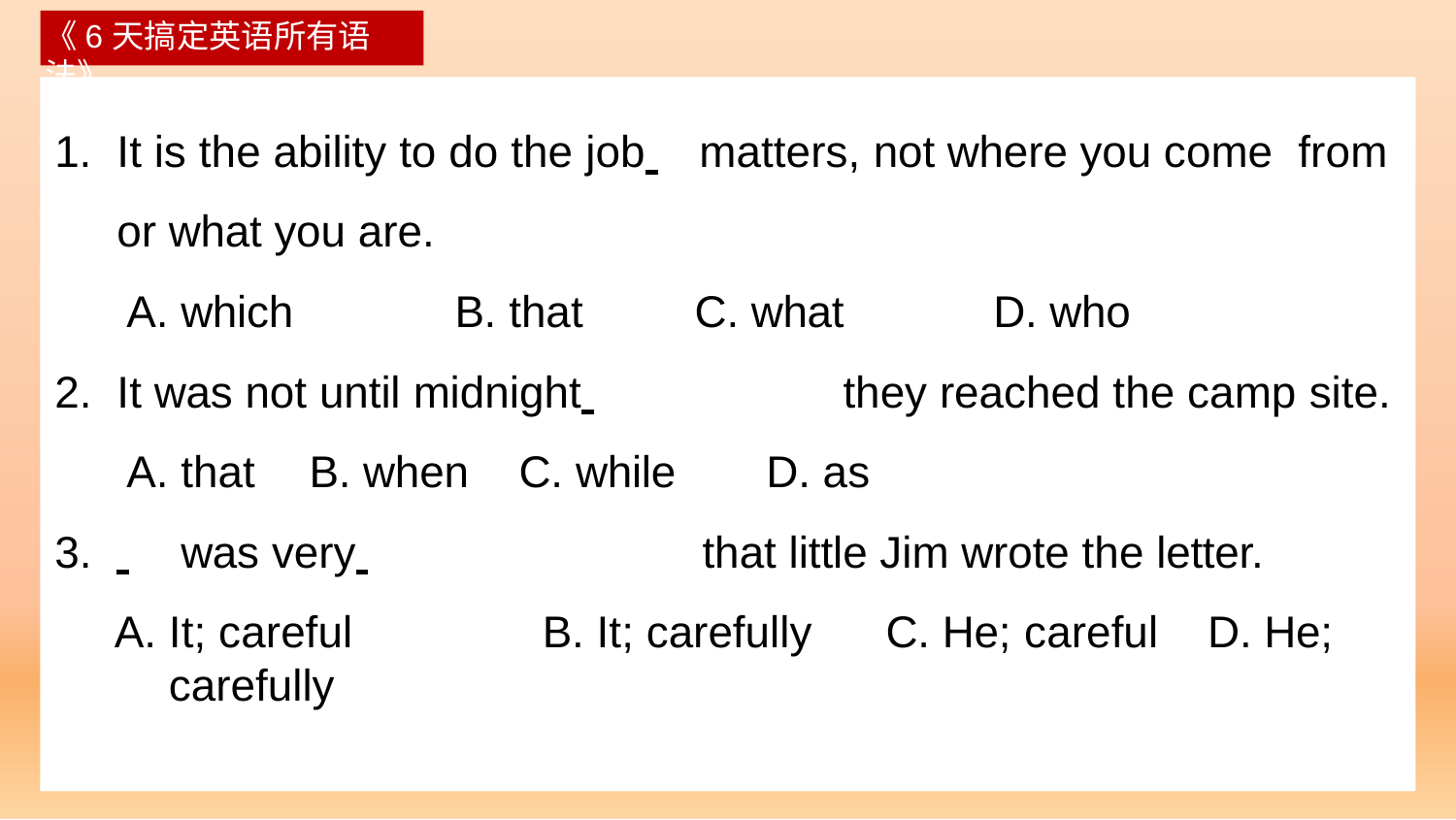

《6天搞定英语所有语法》
# 1.	It is the ability to do the job 	matters, not where you come  from or what you are.
A. which	B. that	C. what	D. who
It was not until midnight 	they reached the camp site.
that	B. when	C. while	D. as
 	was very 	that little Jim wrote the letter.
It; careful	B. It; carefully	C. He; careful	D. He; carefully